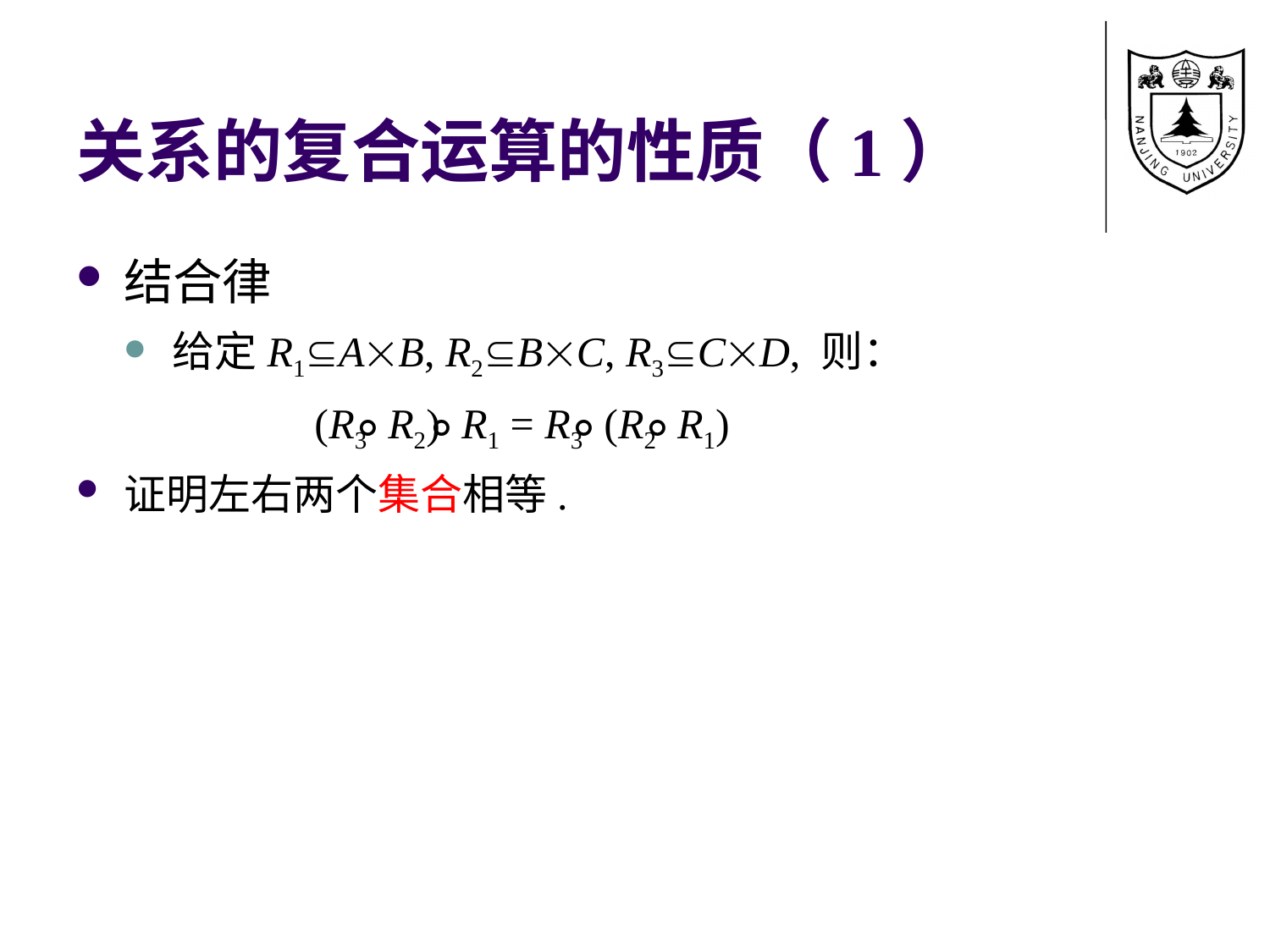

# 关系的复合运算的性质（1）
结合律
给定R1⊆A×B, R2⊆B×C, R3⊆C×D, 则：
                  (R3 ⃘ R2) ⃘ R1 = R3 ⃘ (R2 ⃘ R1)
证明左右两个集合相等.